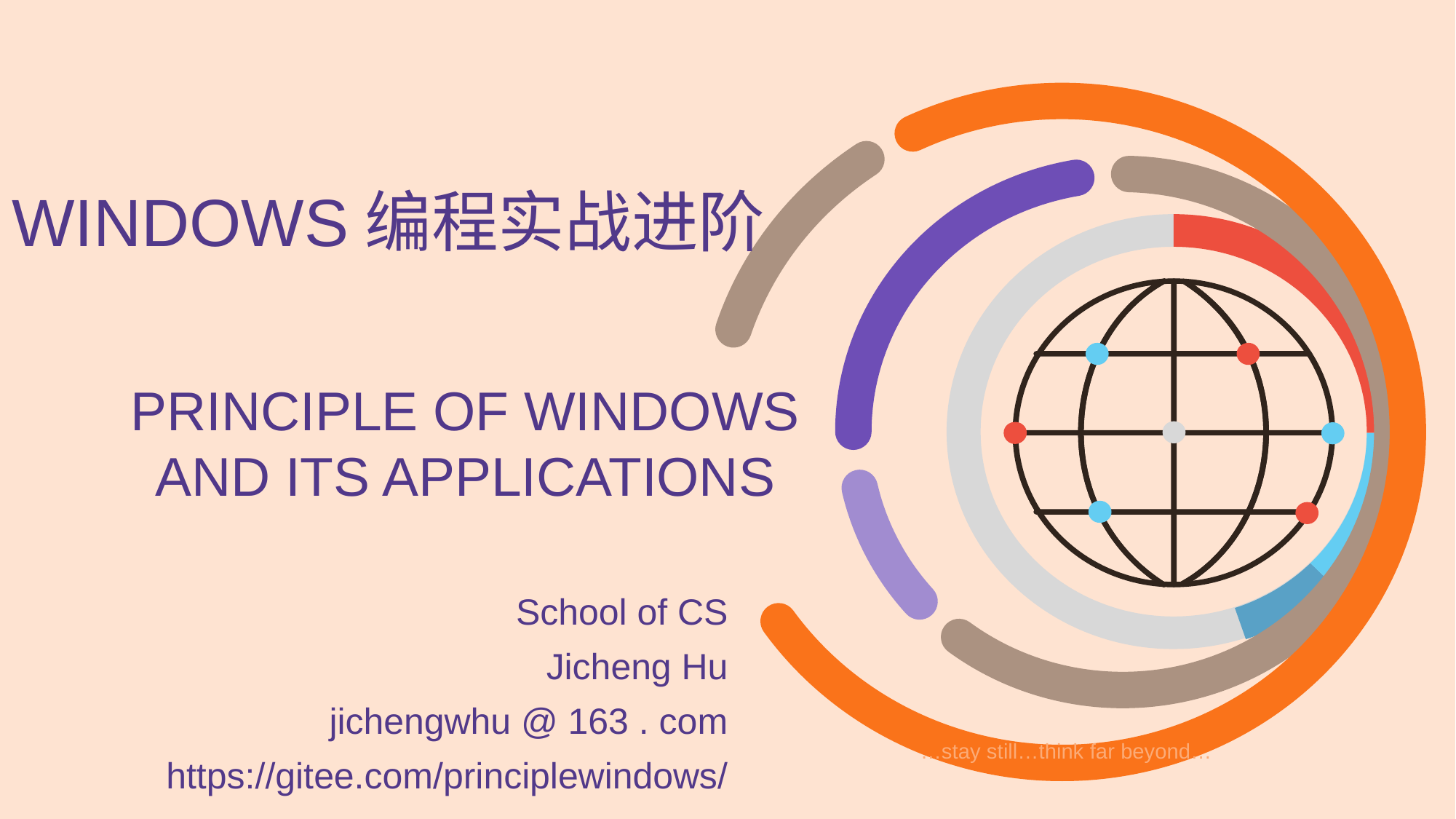

WINDOWS编程实战进阶
School of CS
Jicheng Hu
jichengwhu @ 163 . com
https://gitee.com/principlewindows/